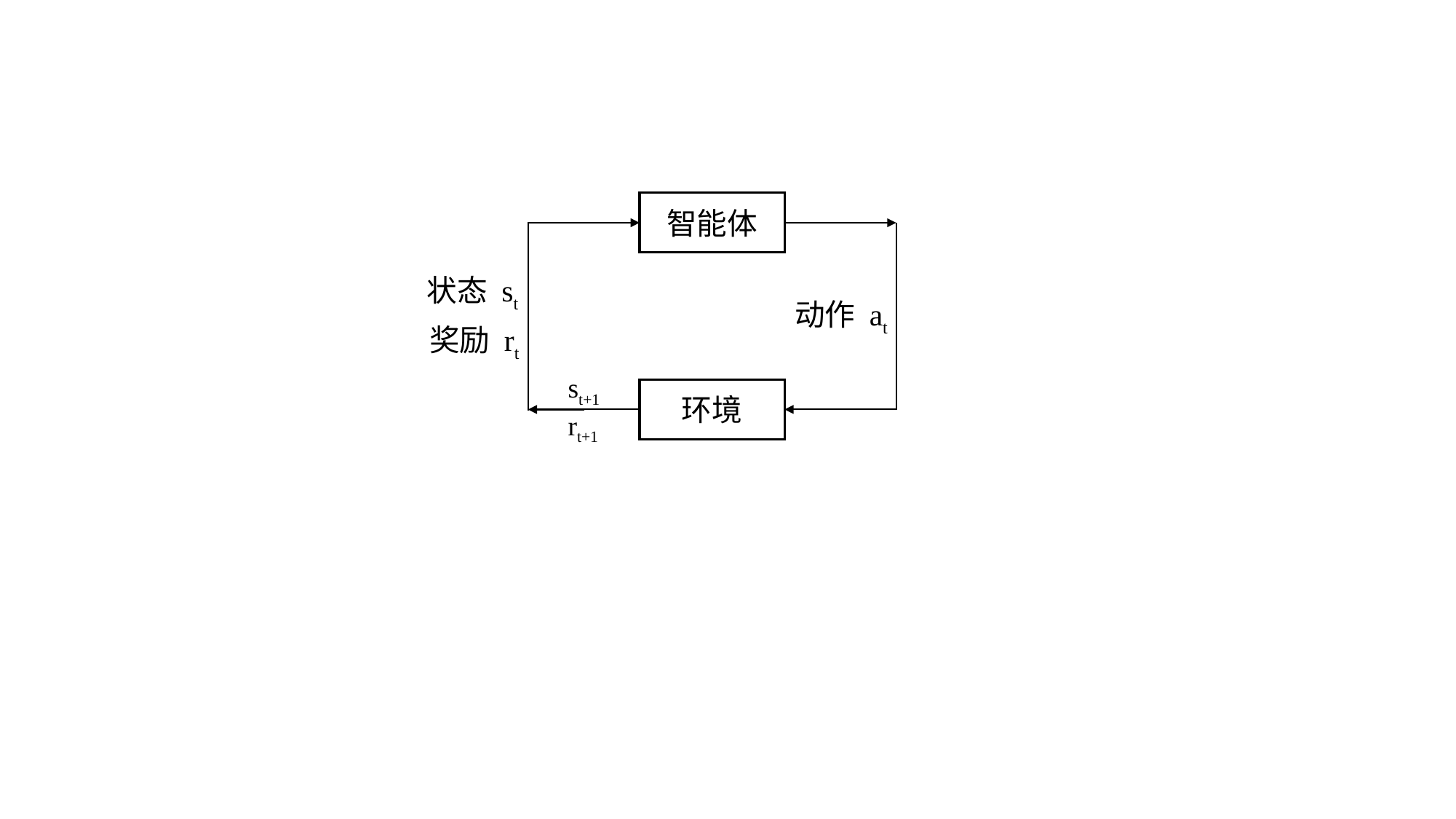

智能体
状态 st
奖励 rt
动作 at
st+1

环境
rt+1